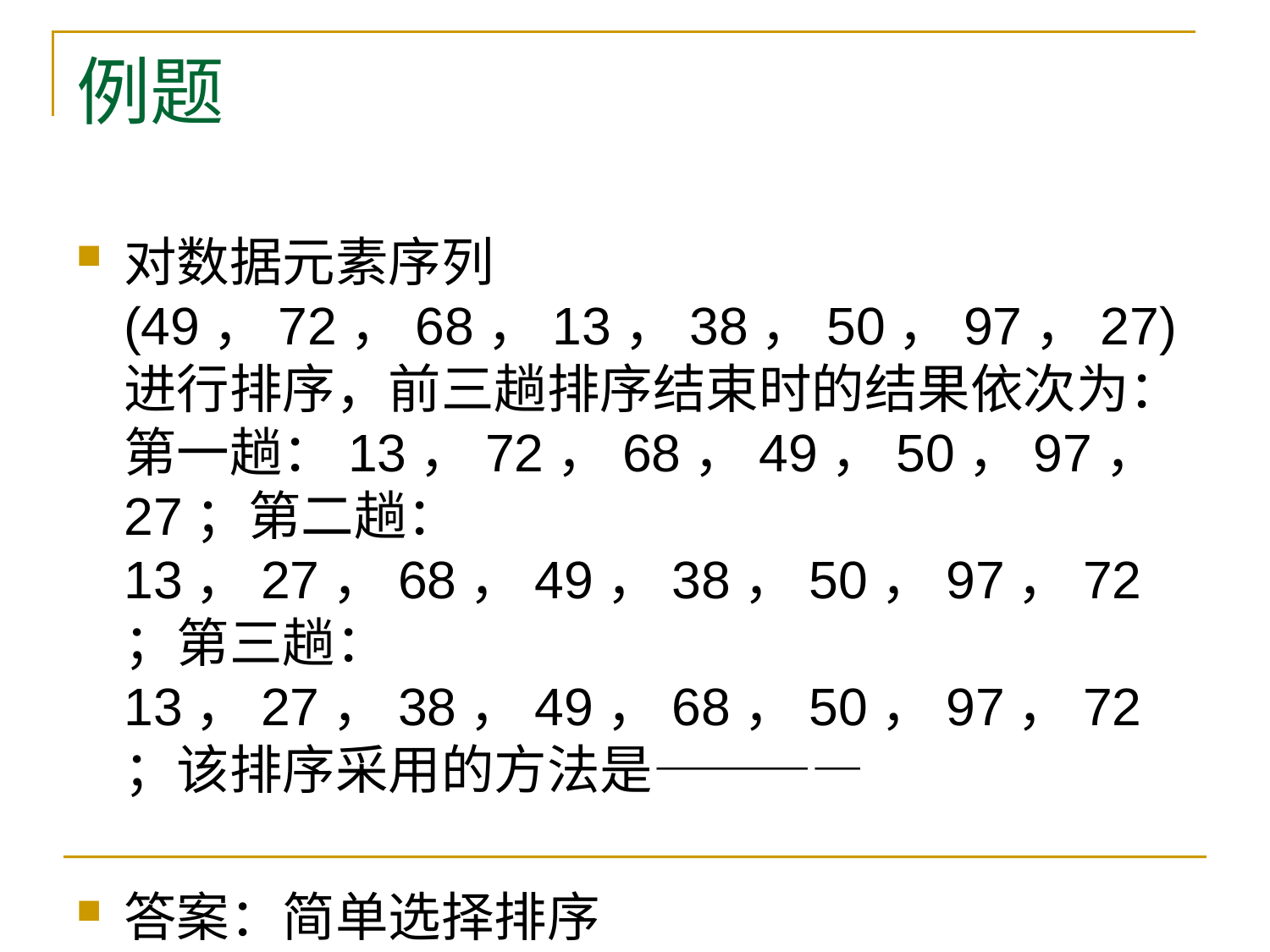

# 例题
对数据元素序列(49，72，68，13，38，50，97，27)进行排序，前三趟排序结束时的结果依次为：第一趟：13，72，68，49，50，97，27；第二趟：13，27，68，49，38，50，97，72；第三趟：13，27，38，49，68，50，97，72；该排序采用的方法是————

答案：简单选择排序